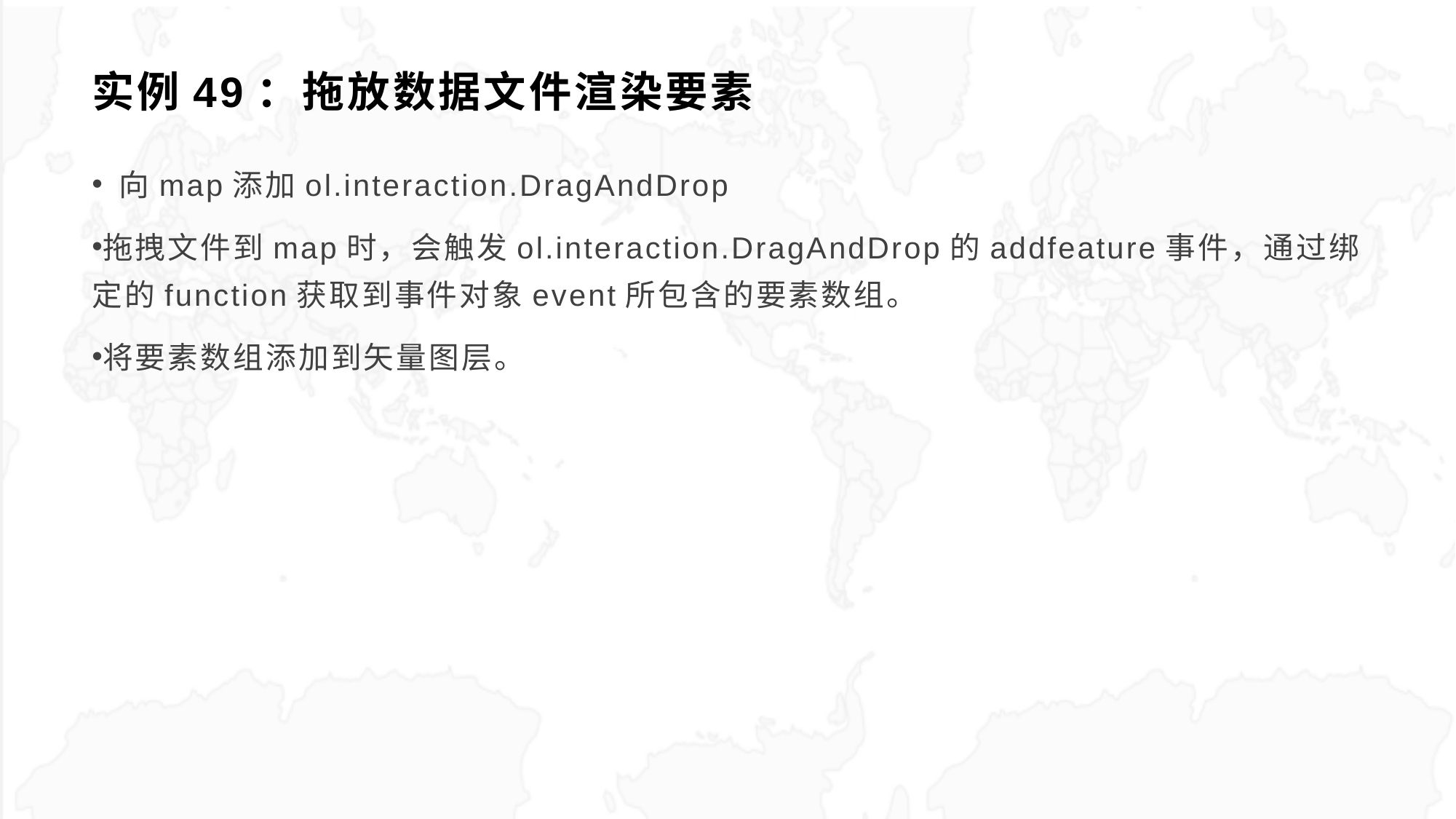

# 实例49：拖放数据文件渲染要素
向map添加ol.interaction.DragAndDrop
拖拽文件到map时，会触发ol.interaction.DragAndDrop的addfeature事件，通过绑定的function获取到事件对象event所包含的要素数组。
将要素数组添加到矢量图层。